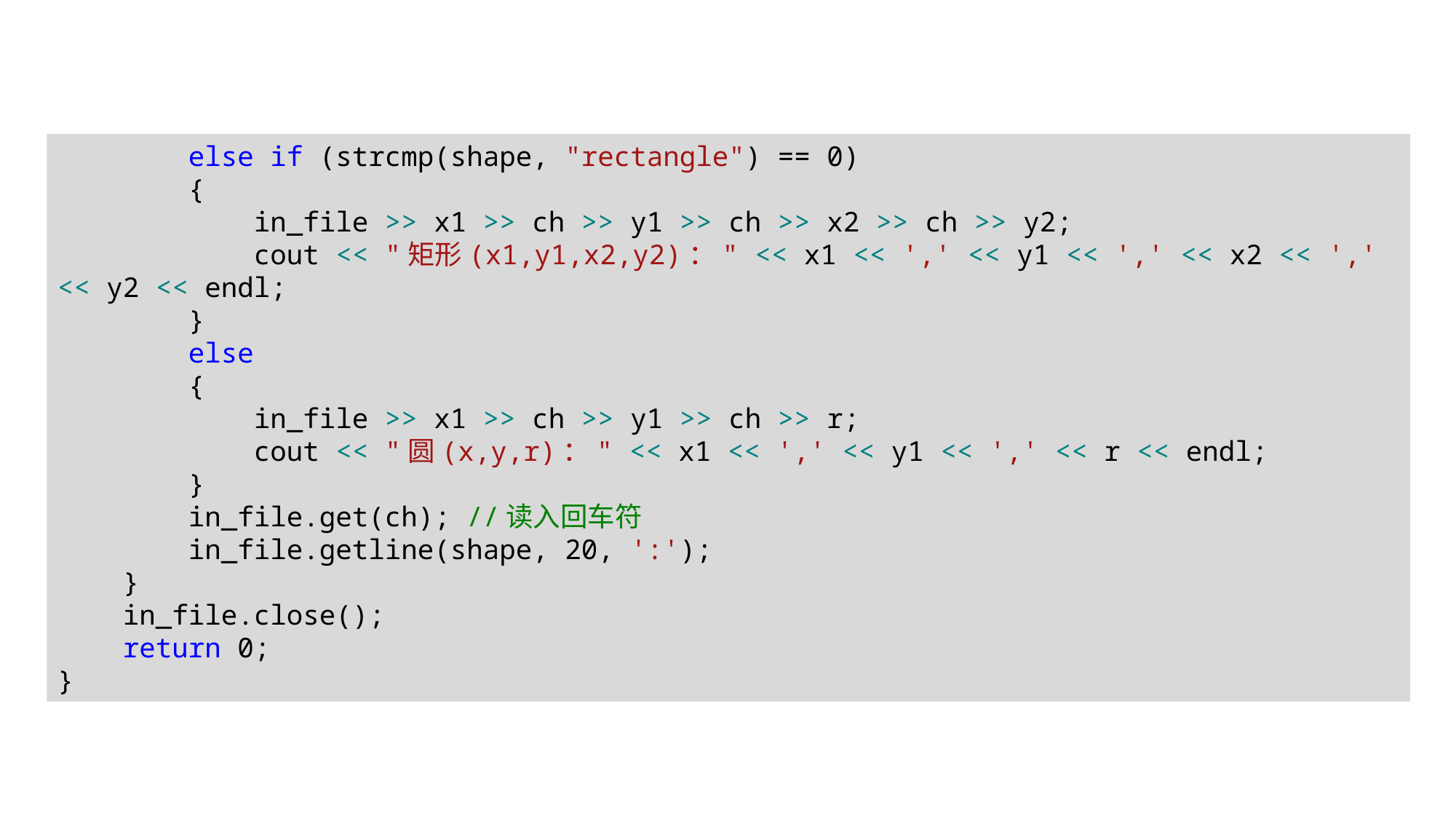

else if (strcmp(shape, "rectangle") == 0)
        {
            in_file >> x1 >> ch >> y1 >> ch >> x2 >> ch >> y2;
            cout << "矩形(x1,y1,x2,y2)：" << x1 << ',' << y1 << ',' << x2 << ',' << y2 << endl;
        }
        else
        {
            in_file >> x1 >> ch >> y1 >> ch >> r;
            cout << "圆(x,y,r)：" << x1 << ',' << y1 << ',' << r << endl;
        }
        in_file.get(ch); //读入回车符
        in_file.getline(shape, 20, ':');
    }
    in_file.close();
    return 0;
}